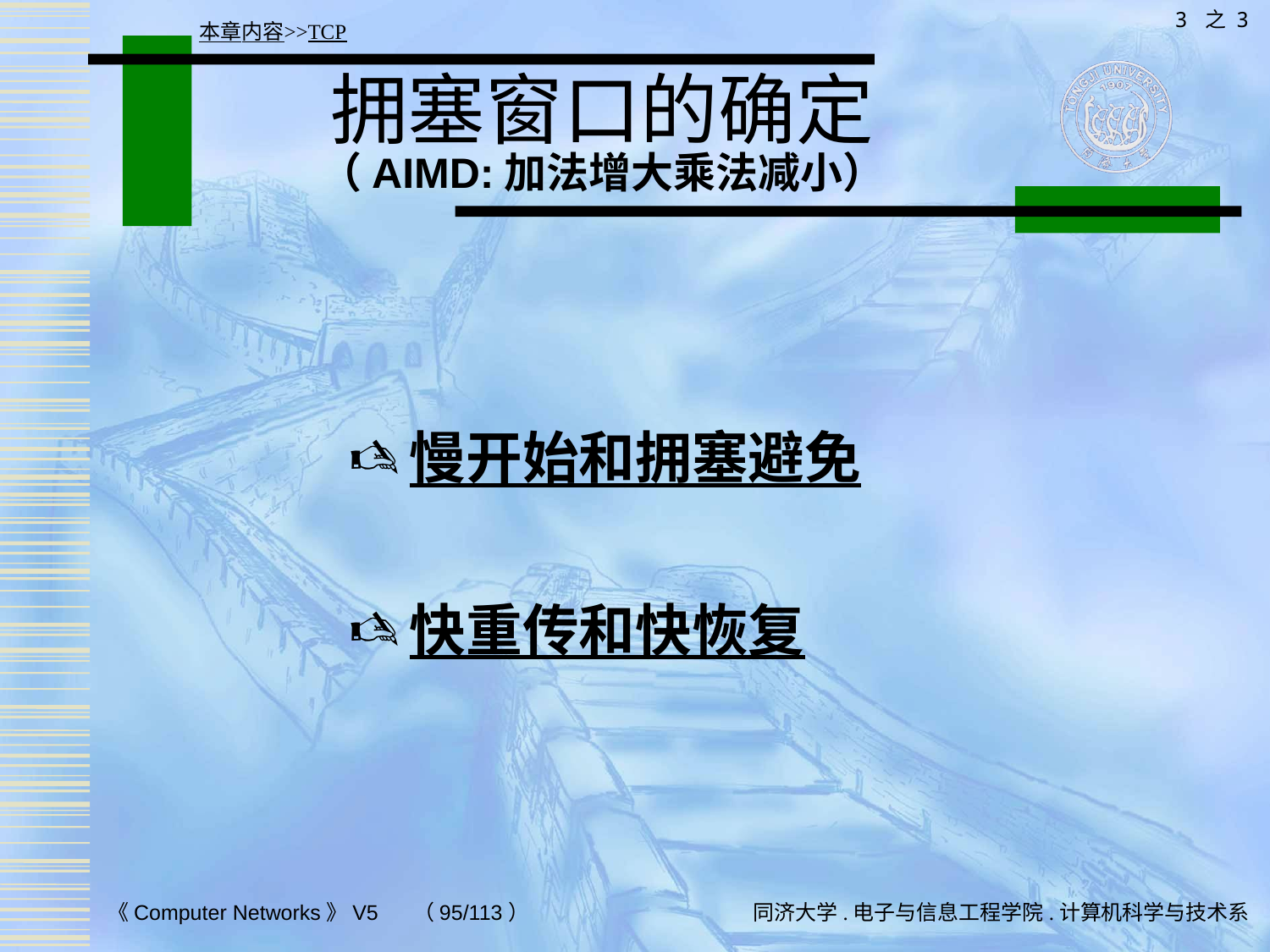

3 之 3
本章内容>>TCP
# 拥塞窗口的确定 （AIMD:加法增大乘法减小）
慢开始和拥塞避免

快重传和快恢复